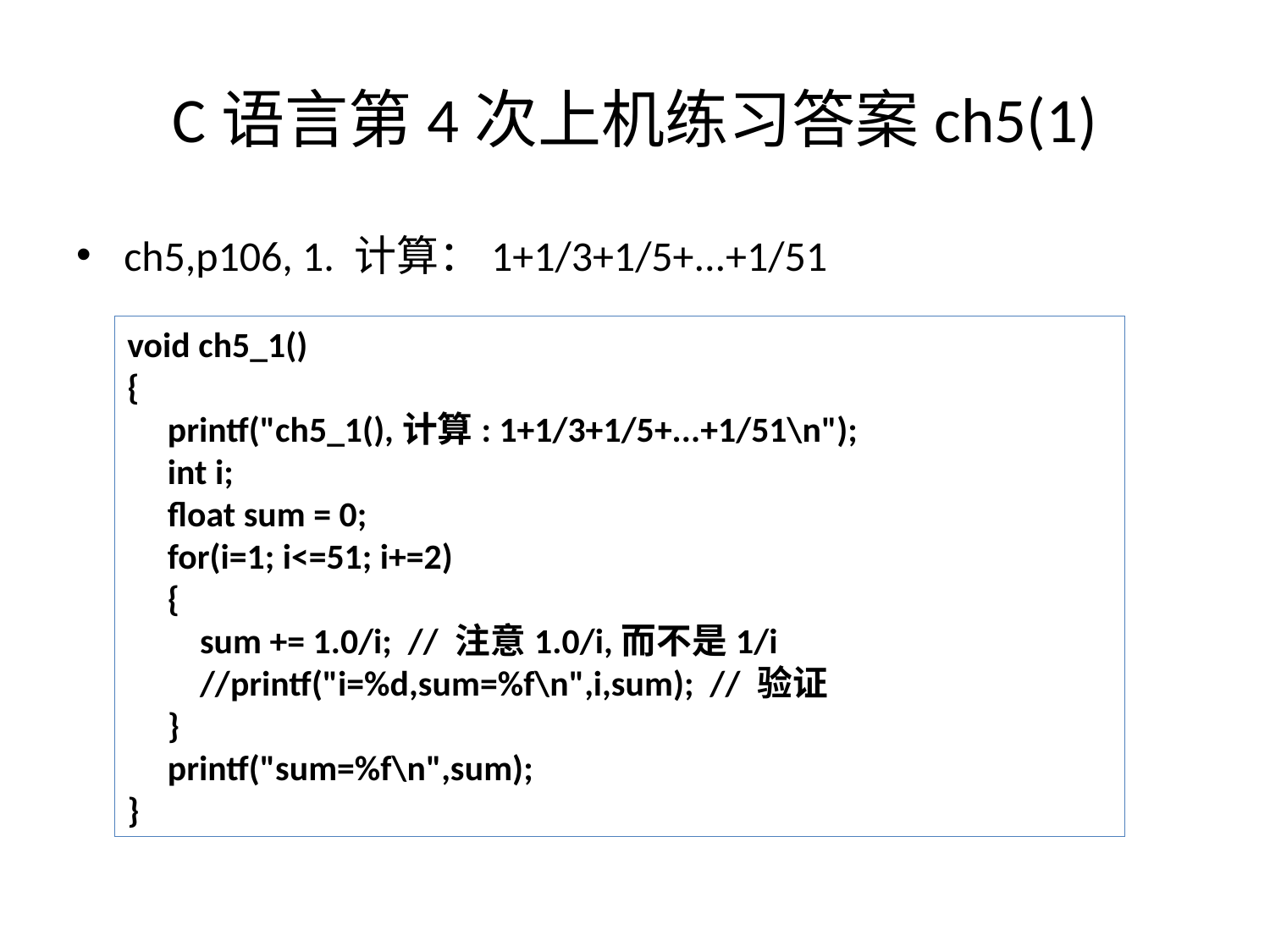

# C语言第4次上机练习答案ch5(1)
ch5,p106, 1. 计算：1+1/3+1/5+...+1/51

void ch5_1()
{
     printf("ch5_1(),计算: 1+1/3+1/5+...+1/51\n");
     int i;
     float sum = 0;
     for(i=1; i<=51; i+=2)
     {
         sum += 1.0/i;  // 注意1.0/i,而不是1/i
         //printf("i=%d,sum=%f\n",i,sum);  // 验证
     }
     printf("sum=%f\n",sum);
}